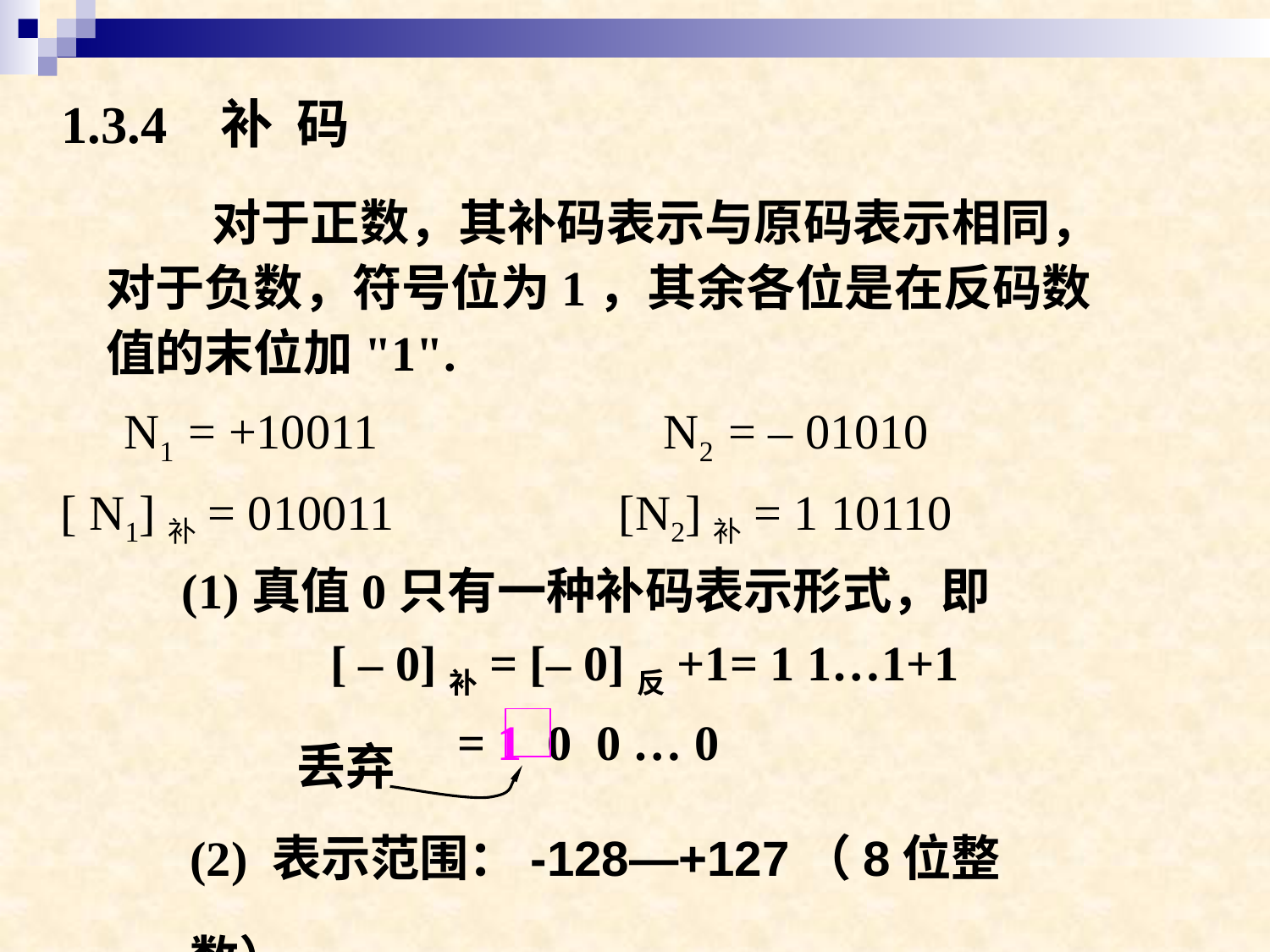

1.3.4   补  码
对于正数，其补码表示与原码表示相同，对于负数，符号位为1，其余各位是在反码数值的末位加"1".
例：        N1  = +10011	              N2  = – 01010
           [ N1]补= 010011		[N2]补= 1 10110
   (1)真值0只有一种补码表示形式，即
[ – 0]补= [– 0]反+1= 1 1…1+1
	= 1  0  0 … 0

丢弃

(2) 表示范围：-128—+127（8位整数）